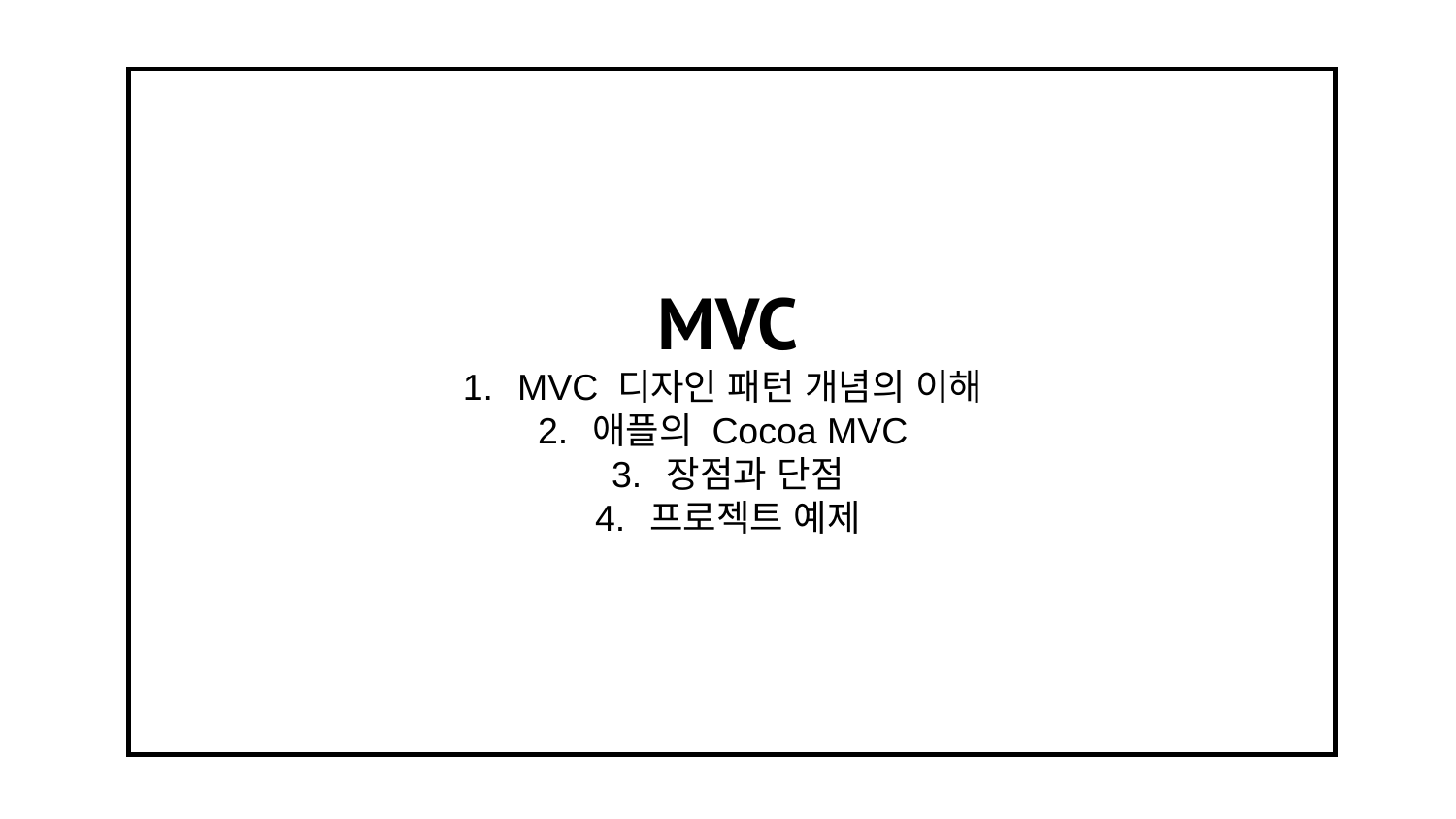

MVC
MVC 디자인 패턴 개념의 이해
애플의 Cocoa MVC
장점과 단점
프로젝트 예제